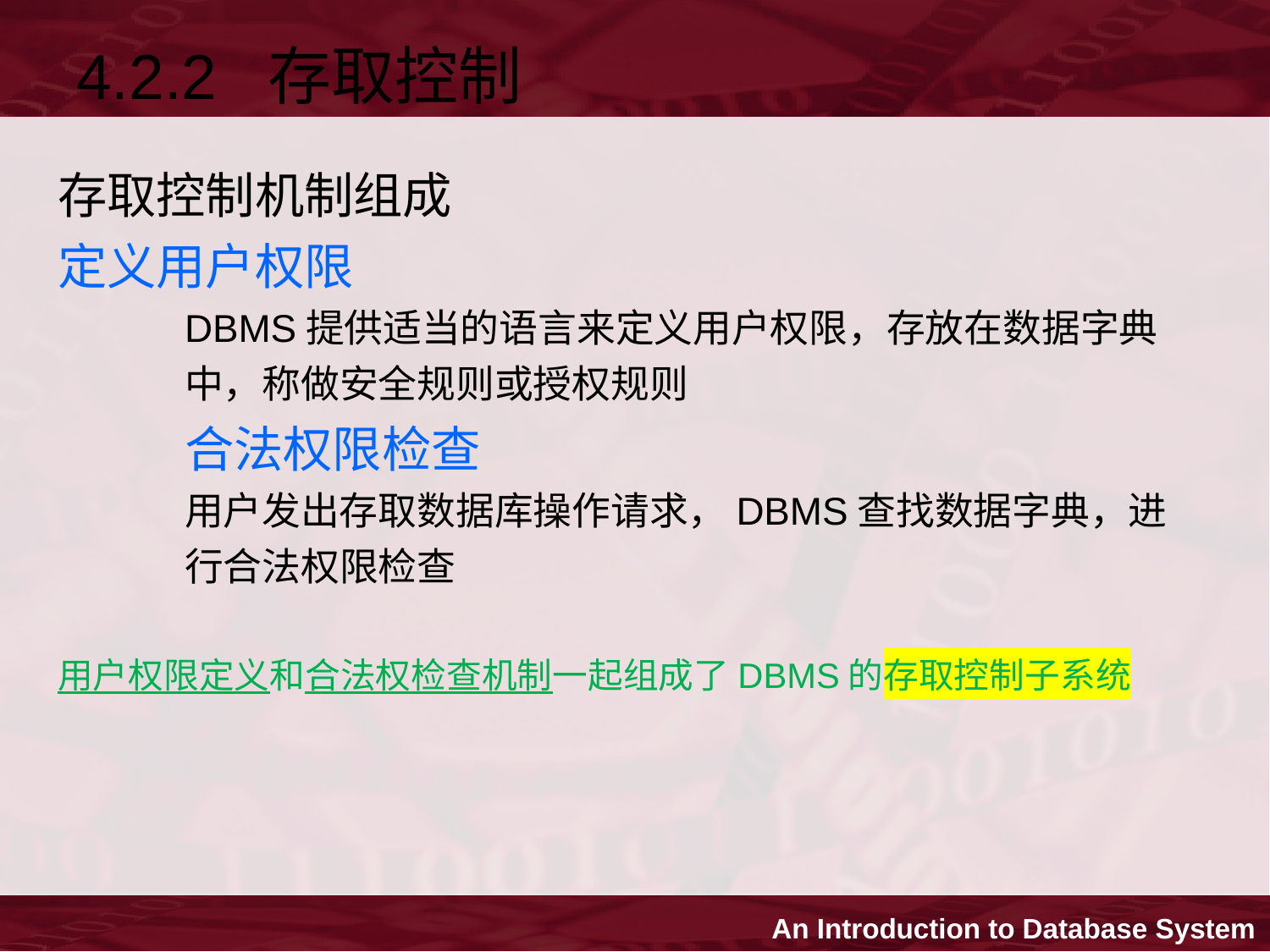

4.2.2  存取控制
存取控制机制组成
定义用户权限
DBMS提供适当的语言来定义用户权限，存放在数据字典中，称做安全规则或授权规则
合法权限检查
用户发出存取数据库操作请求，DBMS查找数据字典，进行合法权限检查

用户权限定义和合法权检查机制一起组成了DBMS的存取控制子系统